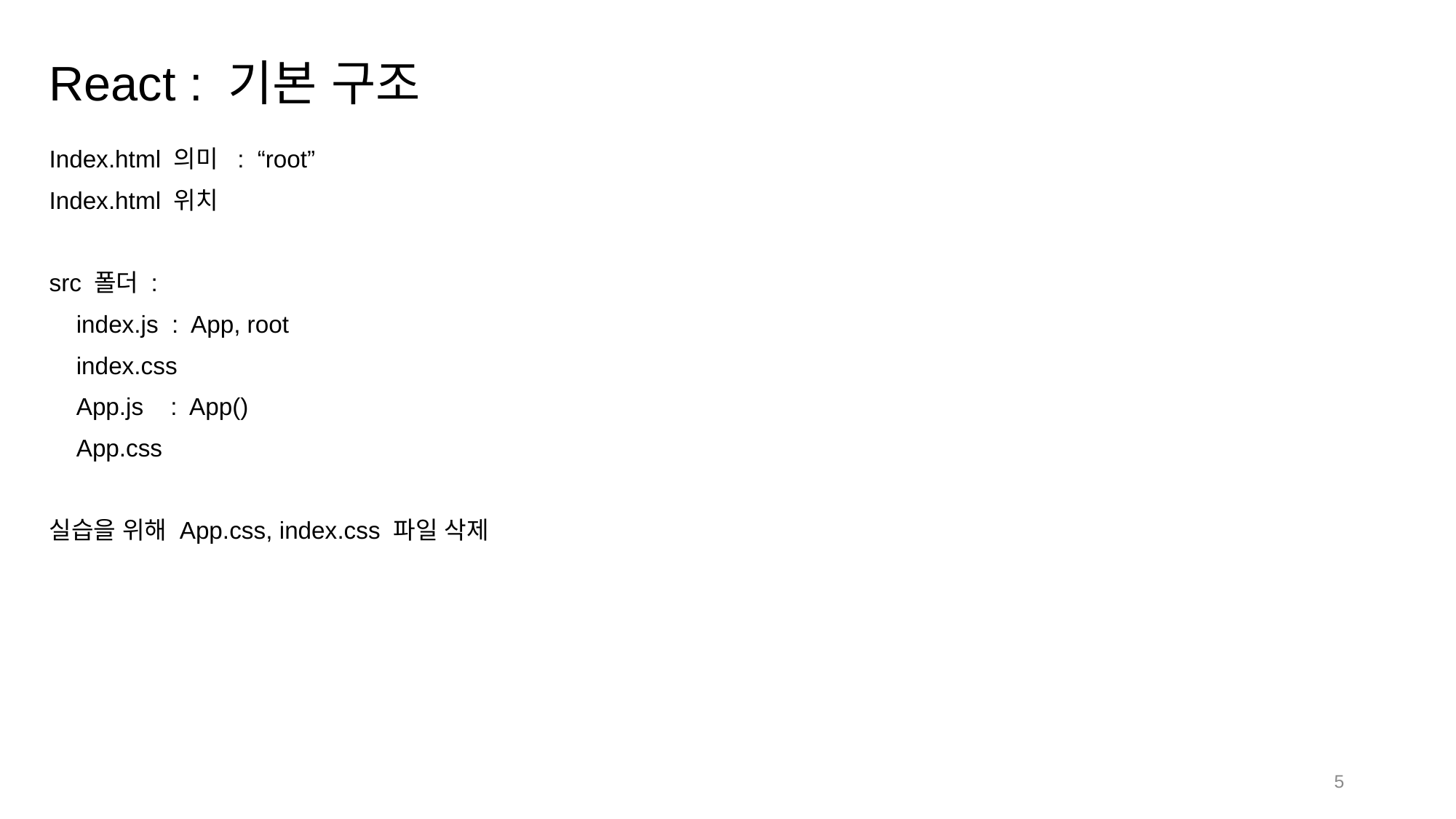

# React : 기본 구조
Index.html 의미  :  “root”
Index.html 위치

src 폴더 :
    index.js  :  App, root
    index.css
    App.js    :  App()
    App.css

실습을 위해 App.css, index.css 파일 삭제

5